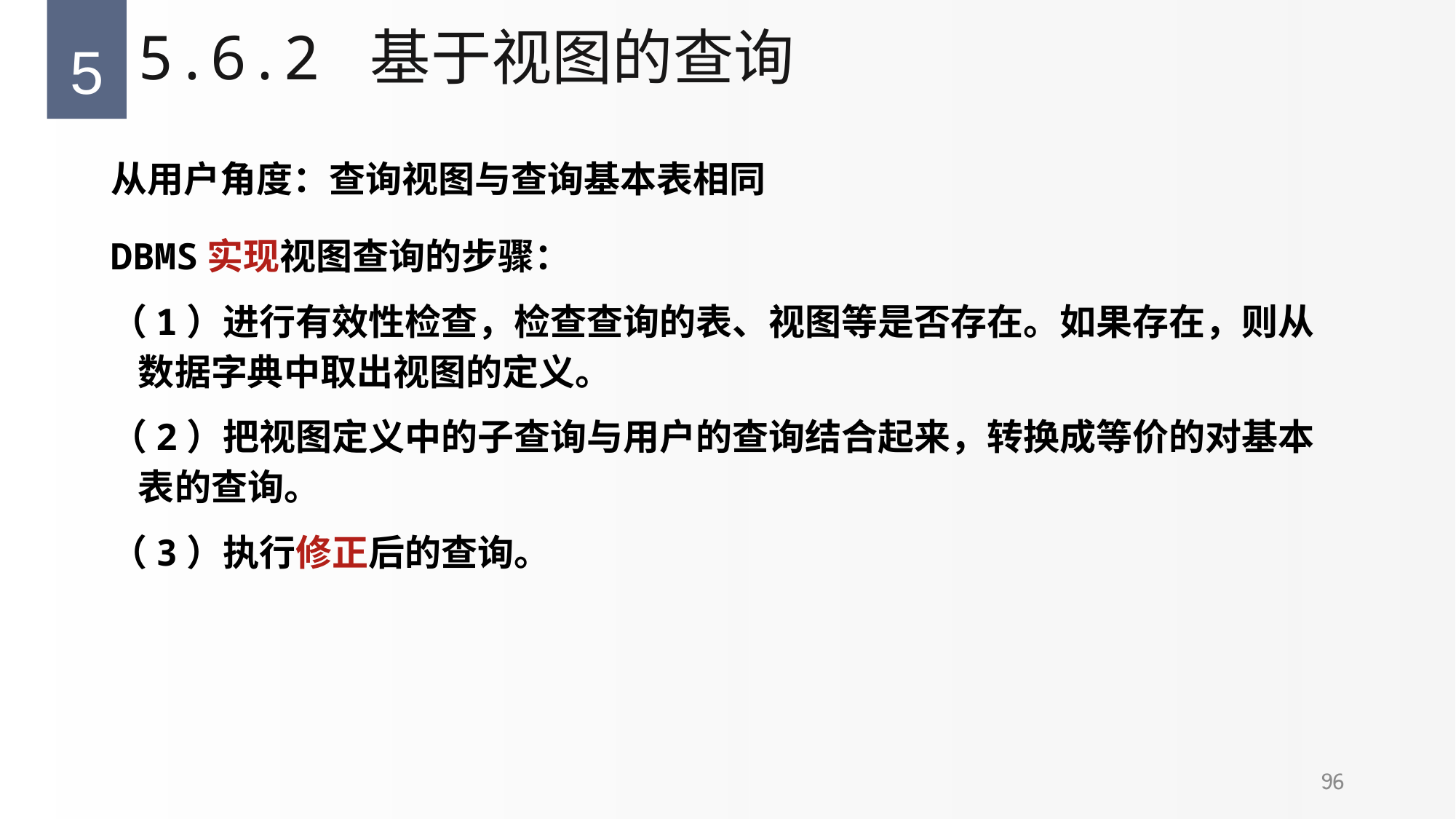

# 5.6.2 基于视图的查询
从用户角度：查询视图与查询基本表相同
DBMS实现视图查询的步骤：
（1）进行有效性检查，检查查询的表、视图等是否存在。如果存在，则从数据字典中取出视图的定义。
（2）把视图定义中的子查询与用户的查询结合起来，转换成等价的对基本表的查询。
（3）执行修正后的查询。
96